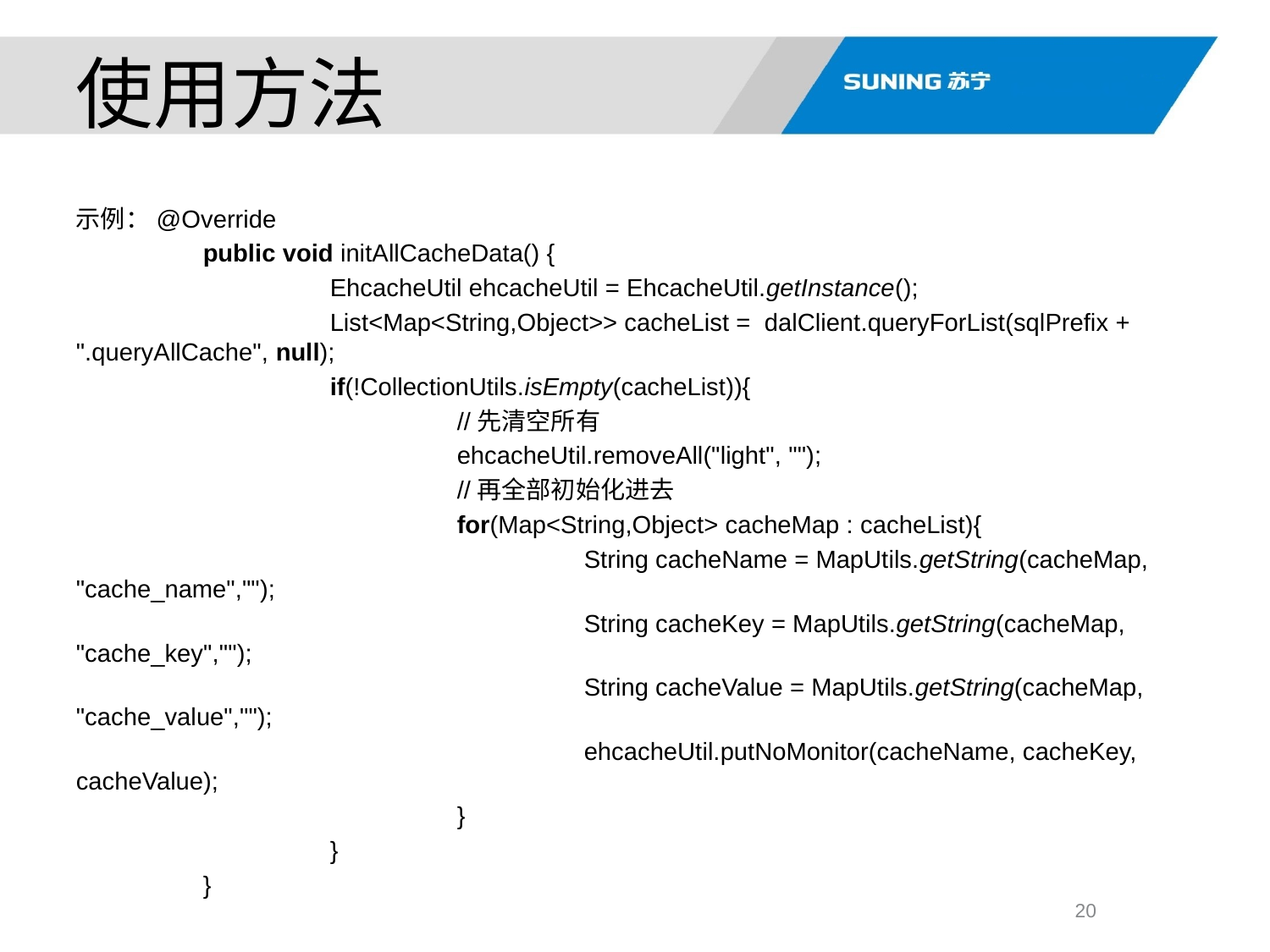

使用方法
示例：@Override
	public void initAllCacheData() {
		EhcacheUtil ehcacheUtil = EhcacheUtil.getInstance();
		List<Map<String,Object>> cacheList =  dalClient.queryForList(sqlPrefix + ".queryAllCache", null);
		if(!CollectionUtils.isEmpty(cacheList)){
			//先清空所有
			ehcacheUtil.removeAll("light", "");
			//再全部初始化进去
			for(Map<String,Object> cacheMap : cacheList){
				String cacheName = MapUtils.getString(cacheMap, "cache_name","");
				String cacheKey = MapUtils.getString(cacheMap, "cache_key","");
				String cacheValue = MapUtils.getString(cacheMap, "cache_value","");
				ehcacheUtil.putNoMonitor(cacheName, cacheKey, cacheValue);
			}
		}
	}